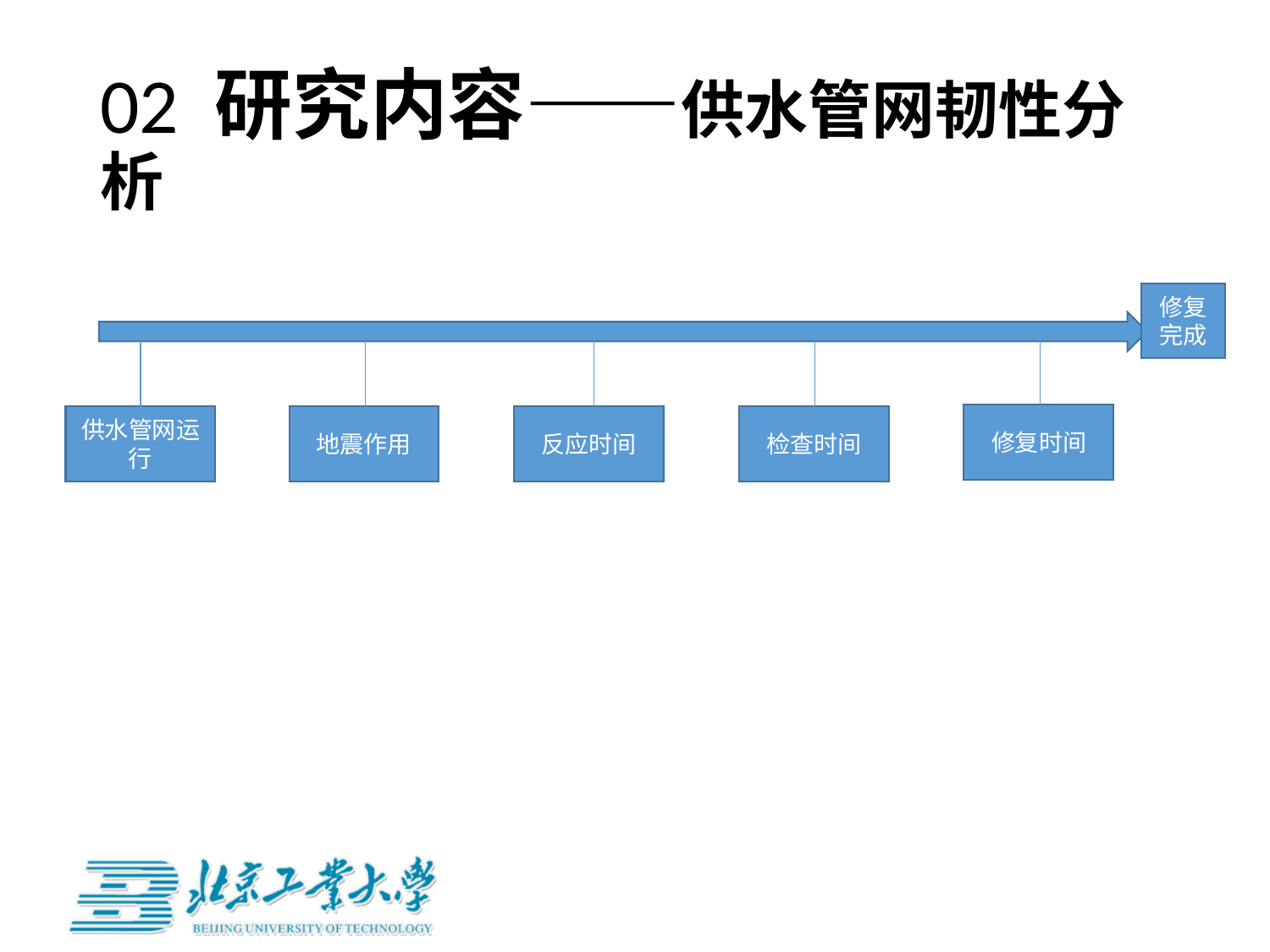

# 02 研究内容——供水管网韧性分析
修复完成

修复时间
供水管网运行
地震作用
反应时间
检查时间